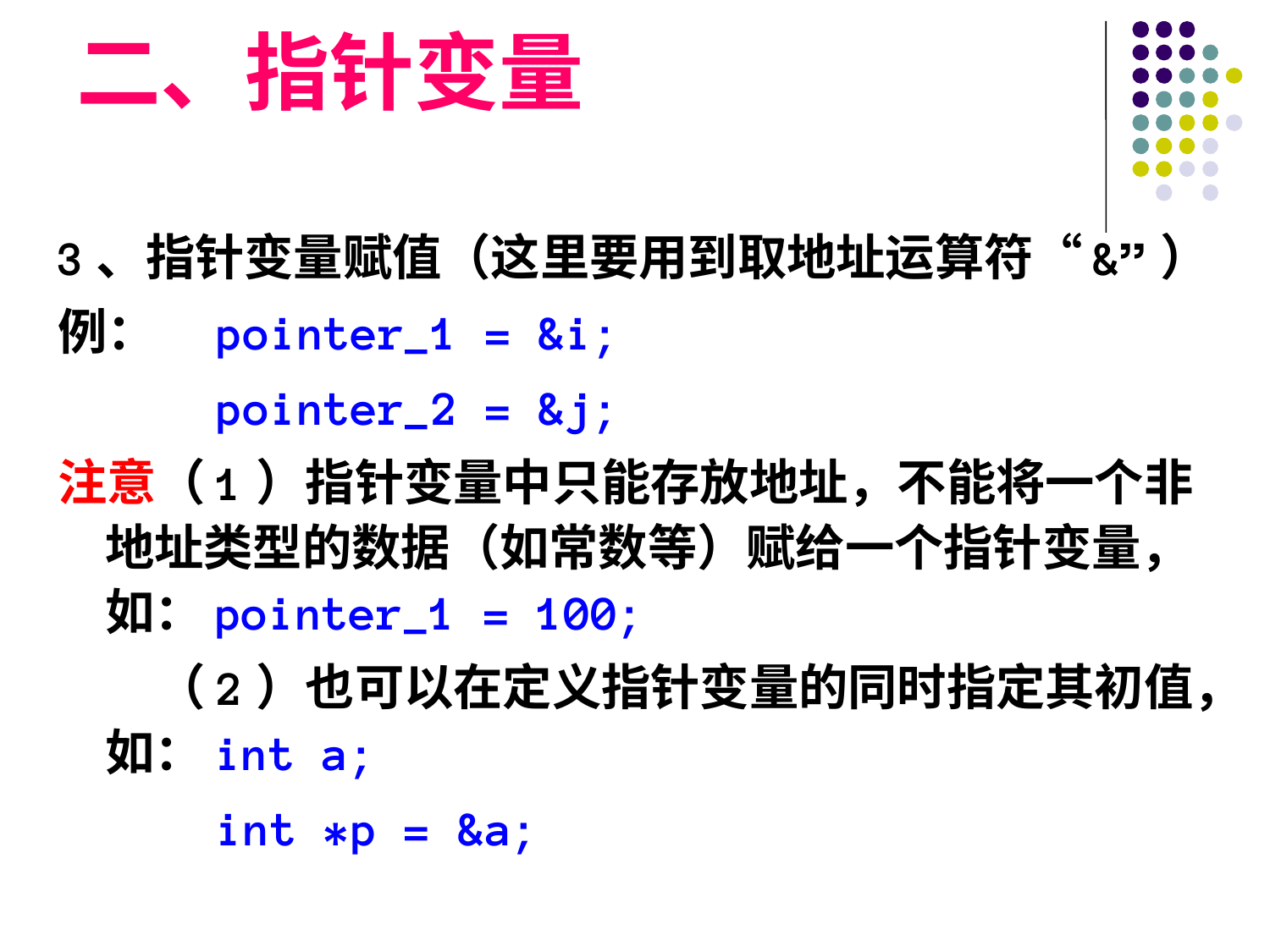

# 二、指针变量
3、指针变量赋值（这里要用到取地址运算符“&”）
例：　pointer_1 = &i;
　　　pointer_2 = &j;
注意（1）指针变量中只能存放地址，不能将一个非地址类型的数据（如常数等）赋给一个指针变量，如：pointer_1 = 100;
　　（2）也可以在定义指针变量的同时指定其初值，如：int a;
　　　int *p = &a;